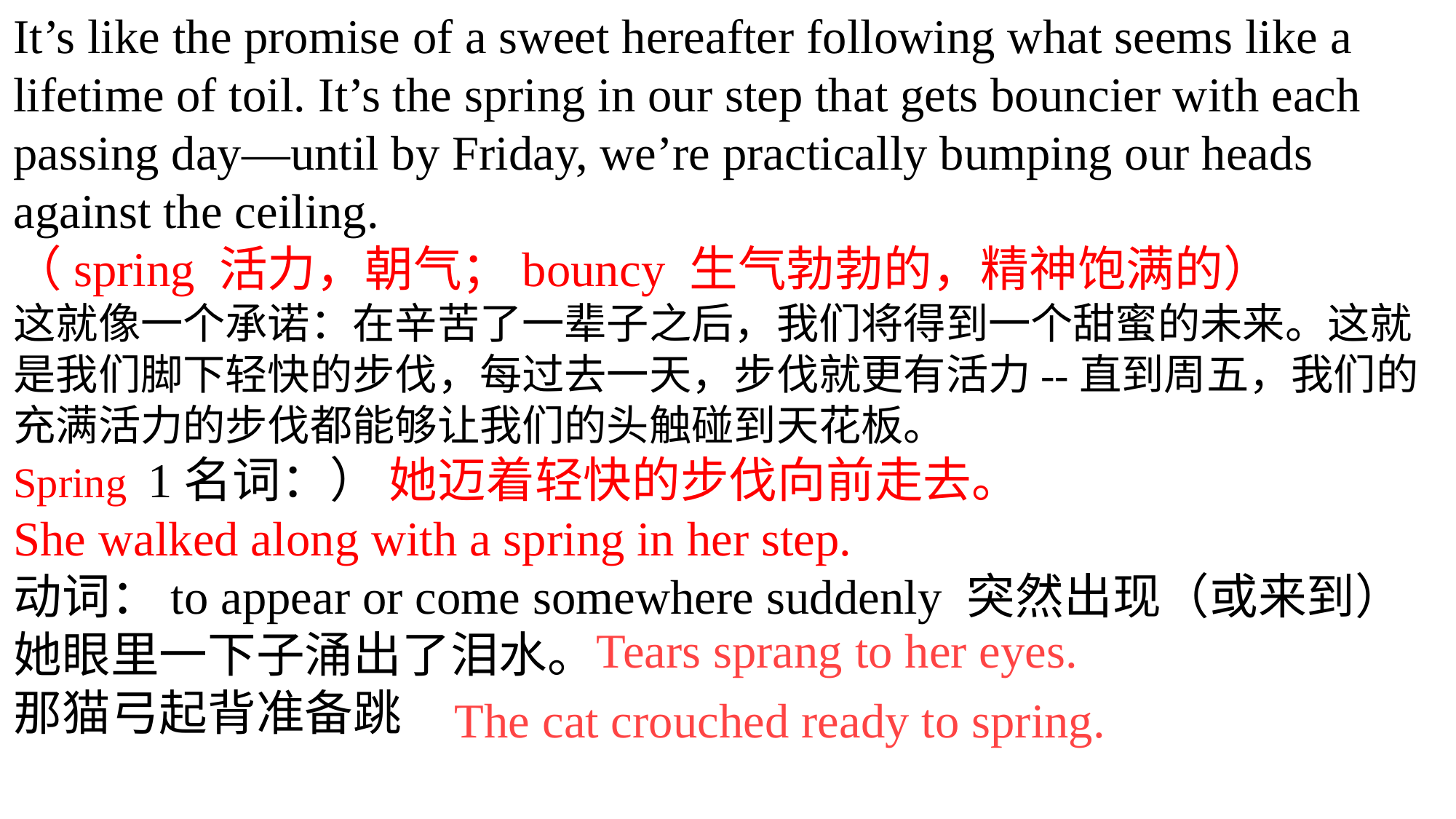

It’s like the promise of a sweet hereafter following what seems like a lifetime of toil. It’s the spring in our step that gets bouncier with each passing day—until by Friday, we’re practically bumping our heads against the ceiling.
（spring 活力，朝气；bouncy 生气勃勃的，精神饱满的）
这就像一个承诺：在辛苦了一辈子之后，我们将得到一个甜蜜的未来。这就是我们脚下轻快的步伐，每过去一天，步伐就更有活力--直到周五，我们的充满活力的步伐都能够让我们的头触碰到天花板。
Spring  1名词：） 她迈着轻快的步伐向前走去。
She walked along with a spring in her step.
动词：to appear or come somewhere suddenly 突然出现（或来到）
她眼里一下子涌出了泪水。
那猫弓起背准备跳

Tears sprang to her eyes.
The cat crouched ready to spring.